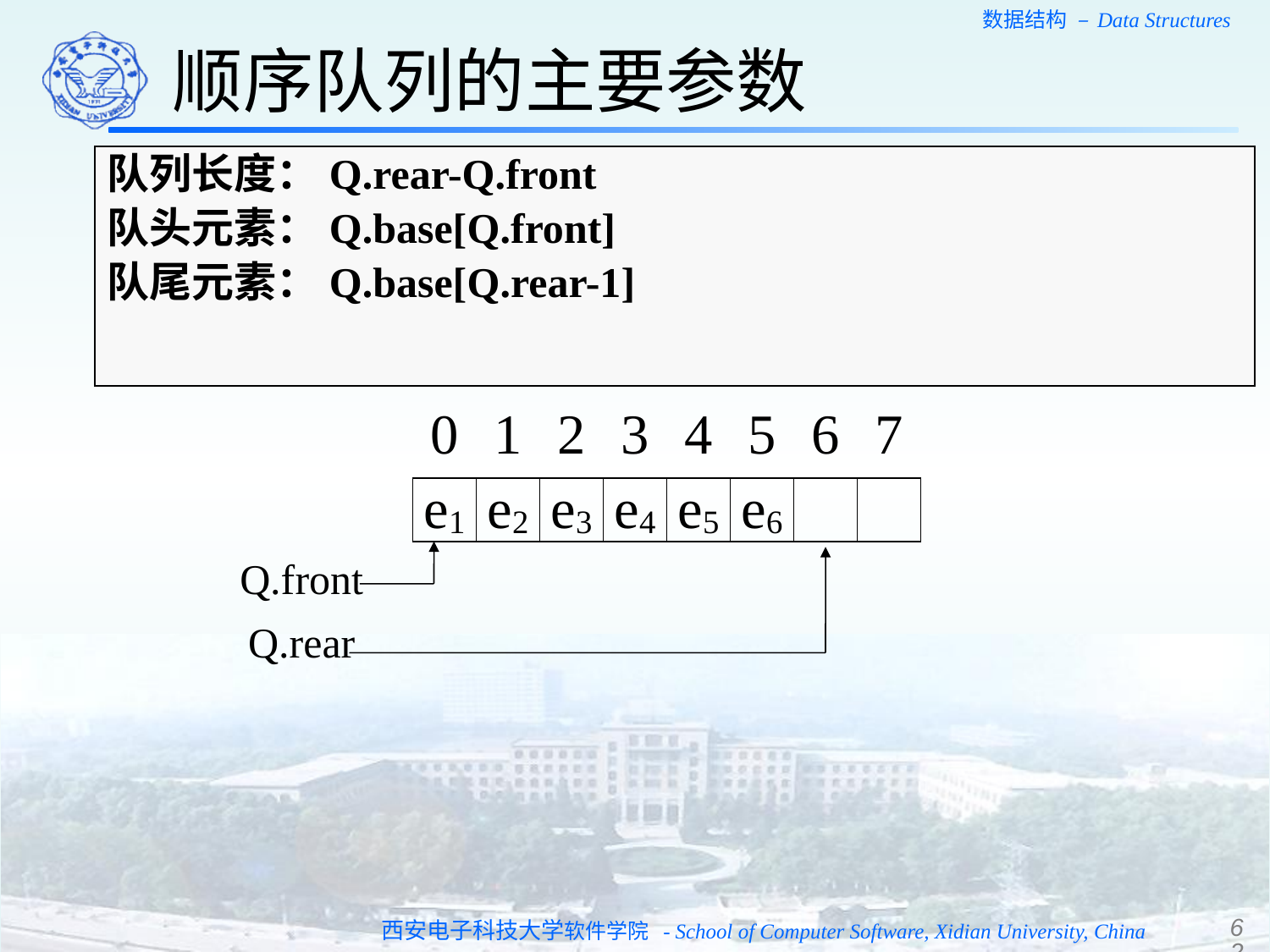

顺序队列的主要参数
队列长度：Q.rear-Q.front
队头元素：Q.base[Q.front]
队尾元素：Q.base[Q.rear-1]
0
1
2
3
4
5
6
7
e1
e2
e3
e4
e5
e6

Q.front

Q.rear

62